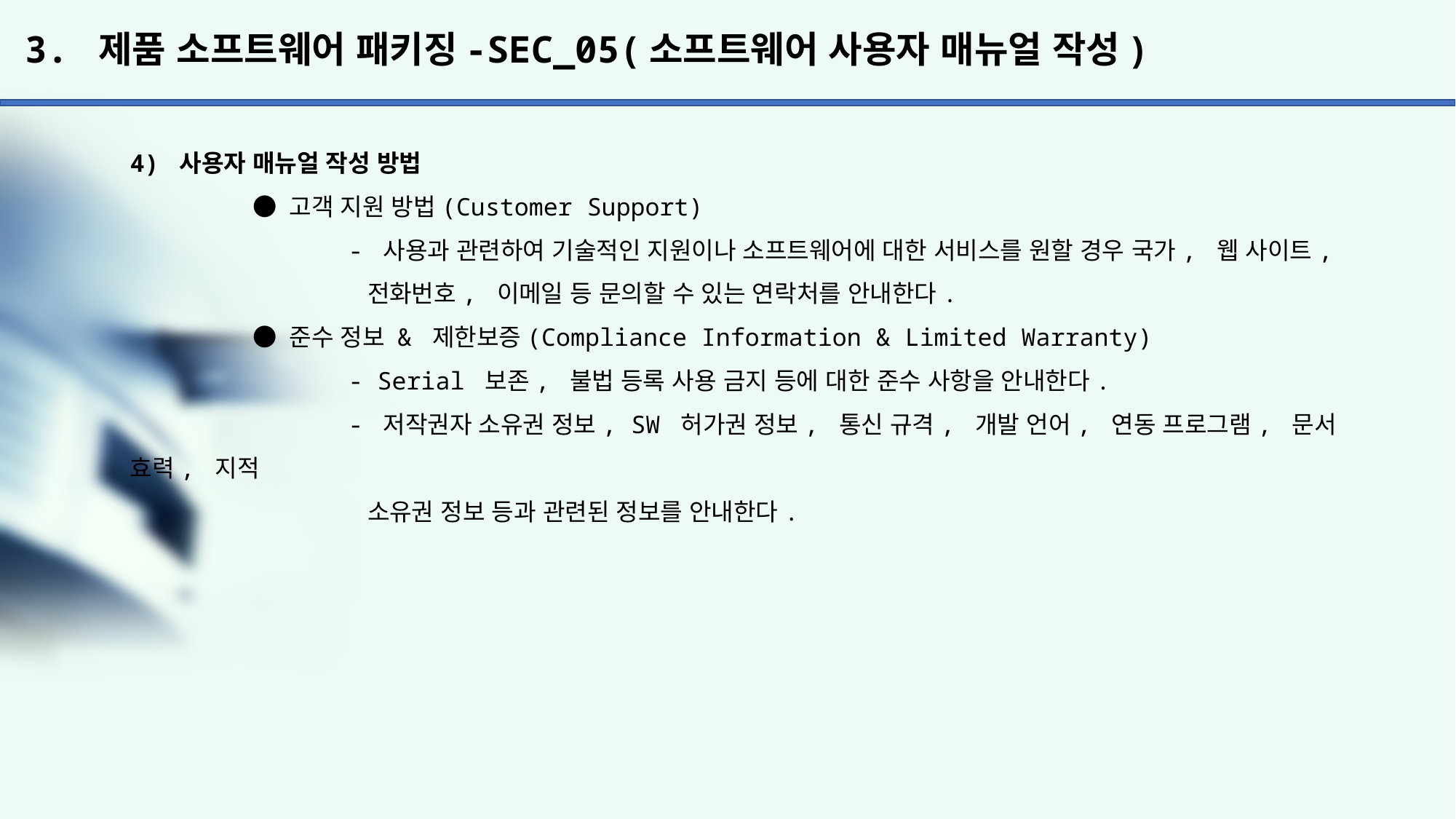

# 3. 제품 소프트웨어 패키징-SEC_05(소프트웨어 사용자 매뉴얼 작성)
4) 사용자 매뉴얼 작성 방법
	  ● 고객 지원 방법(Customer Support)
		- 사용과 관련하여 기술적인 지원이나 소프트웨어에 대한 서비스를 원할 경우 국가, 웹 사이트,
		  전화번호, 이메일 등 문의할 수 있는 연락처를 안내한다.
	  ● 준수 정보 & 제한보증(Compliance Information & Limited Warranty)
		- Serial 보존, 불법 등록 사용 금지 등에 대한 준수 사항을 안내한다.
		- 저작권자 소유권 정보, SW 허가권 정보, 통신 규격, 개발 언어, 연동 프로그램, 문서 효력, 지적
		  소유권 정보 등과 관련된 정보를 안내한다.